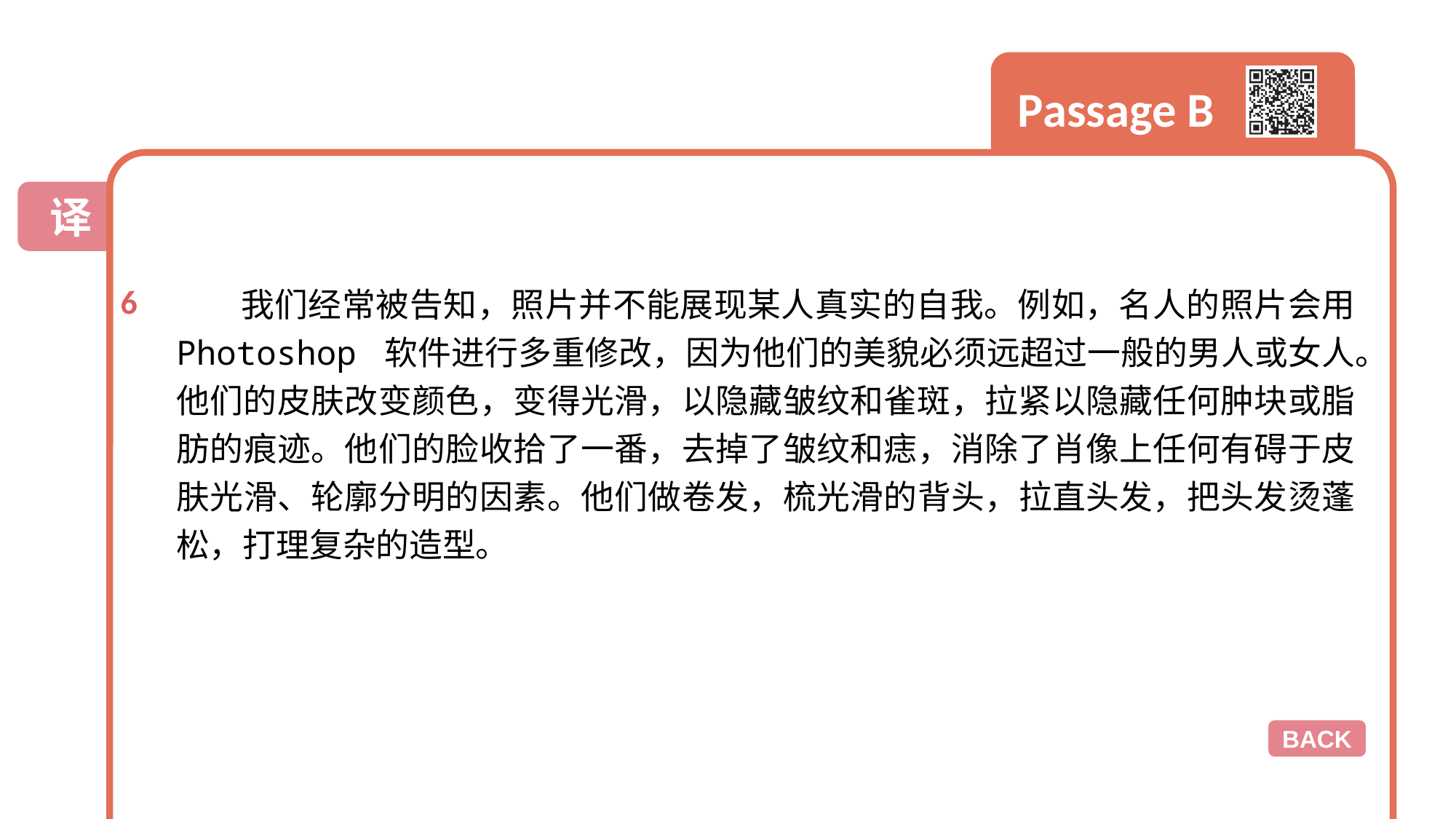

我们经常被告知，照片并不能展现某人真实的自我。例如，名人的照片会用 Photoshop 软件进行多重修改，因为他们的美貌必须远超过一般的男人或女人。他们的皮肤改变颜色，变得光滑，以隐藏皱纹和雀斑，拉紧以隐藏任何肿块或脂肪的痕迹。他们的脸收拾了一番，去掉了皱纹和痣，消除了肖像上任何有碍于皮肤光滑、轮廓分明的因素。他们做卷发，梳光滑的背头，拉直头发，把头发烫蓬松，打理复杂的造型。

6

BACK